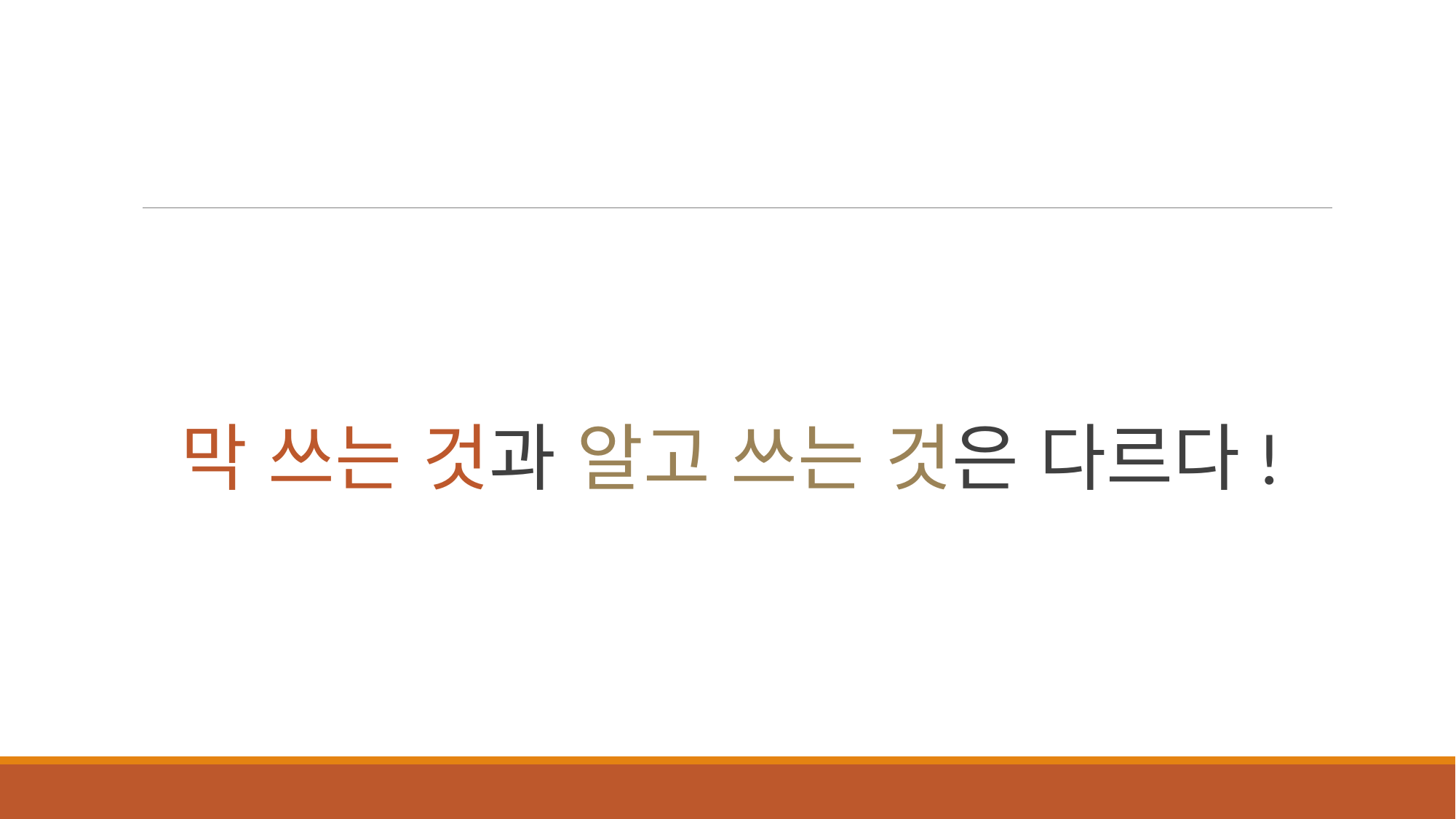

막 쓰는 것과 알고 쓰는 것은 다르다!